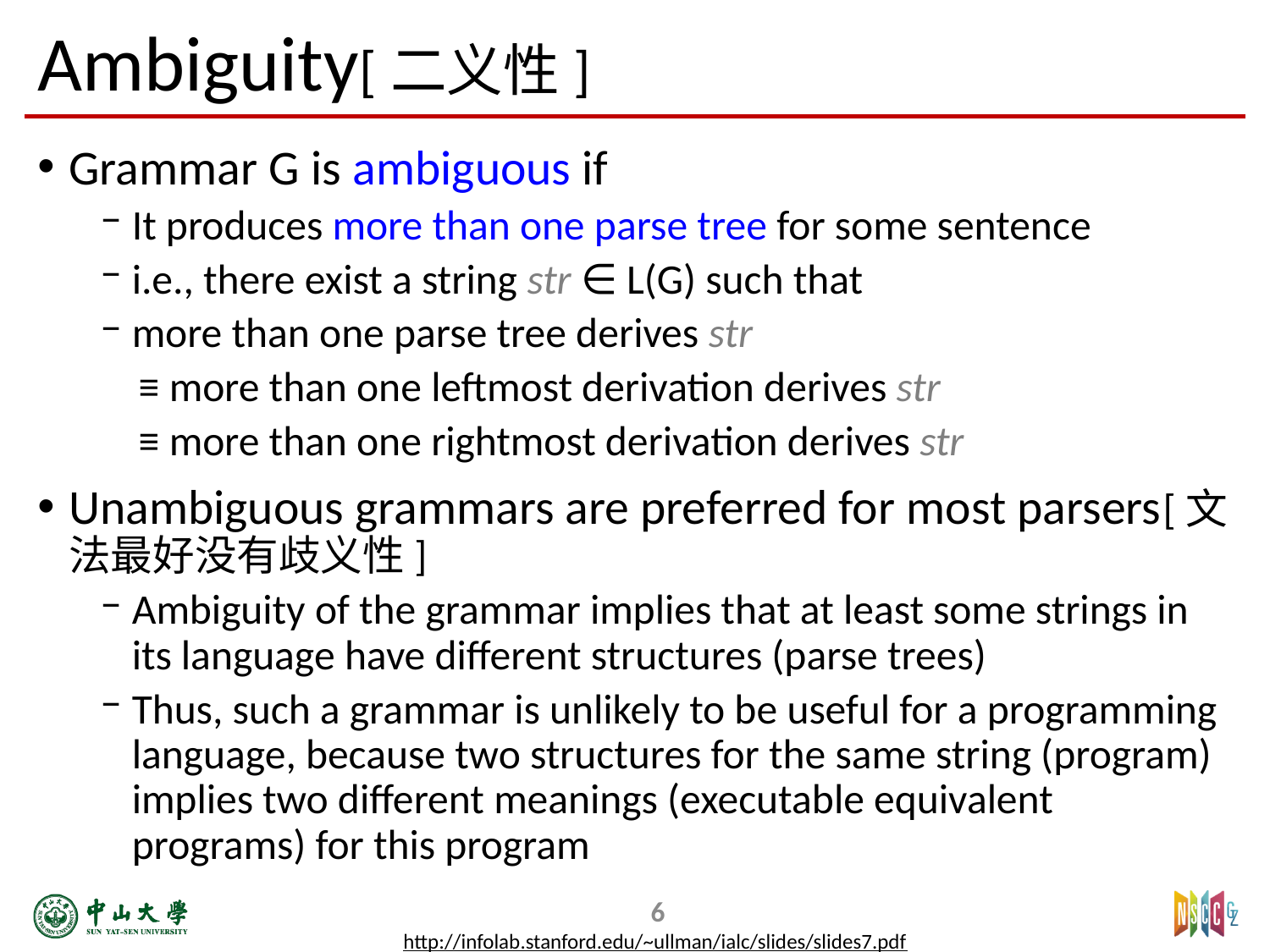

# Ambiguity[二义性]
Grammar G is ambiguous if
It produces more than one parse tree for some sentence
i.e., there exist a string str ∈ L(G) such that
more than one parse tree derives str
    ≡ more than one leftmost derivation derives str
    ≡ more than one rightmost derivation derives str
Unambiguous grammars are preferred for most parsers[文法最好没有歧义性]
Ambiguity of the grammar implies that at least some strings in its language have different structures (parse trees)
Thus, such a grammar is unlikely to be useful for a programming language, because two structures for the same string (program) implies two different meanings (executable equivalent programs) for this program
6
http://infolab.stanford.edu/~ullman/ialc/slides/slides7.pdf